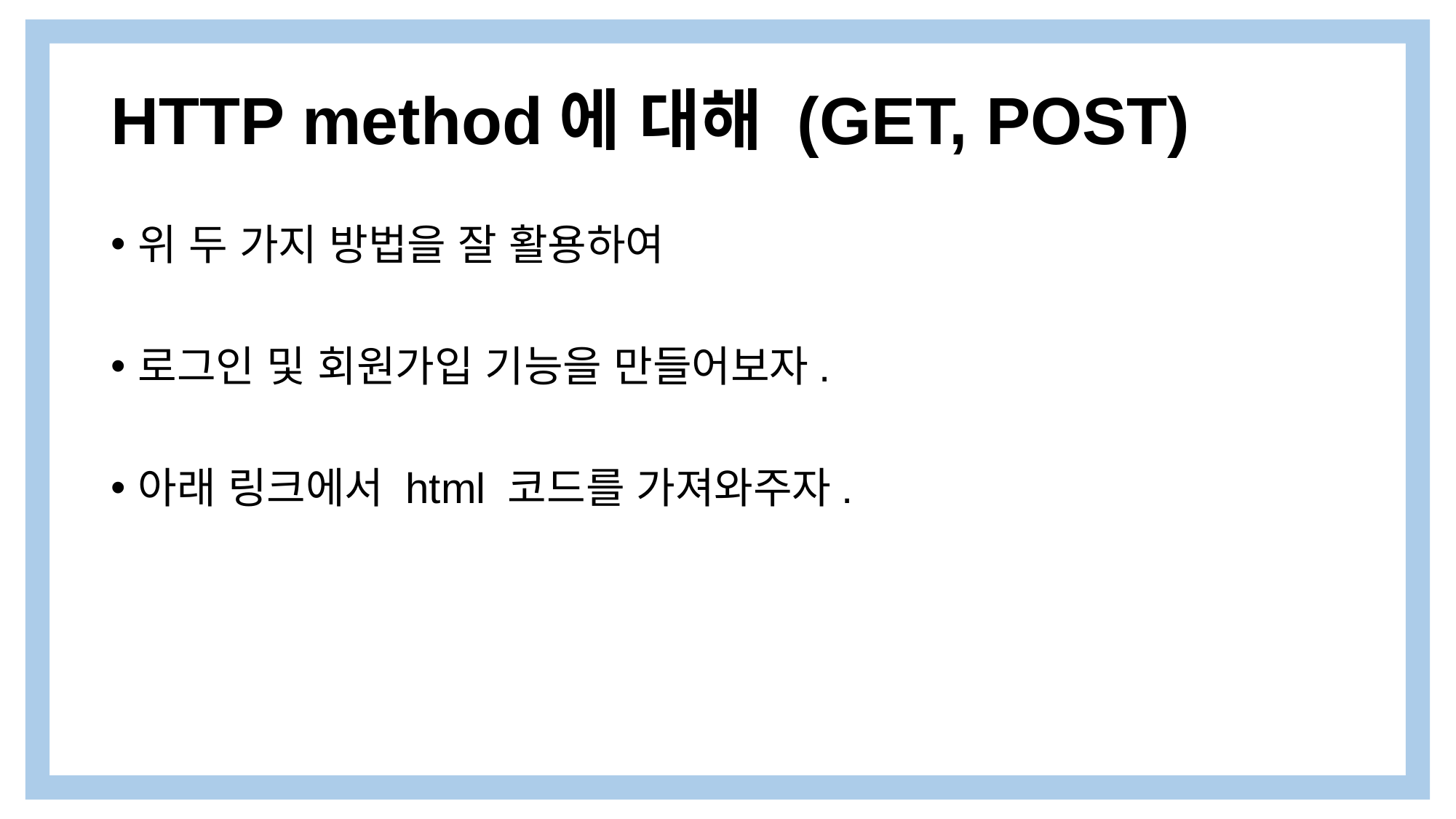

# HTTP method에 대해 (GET, POST)
위 두 가지 방법을 잘 활용하여

로그인 및 회원가입 기능을 만들어보자.

아래 링크에서 html 코드를 가져와주자.